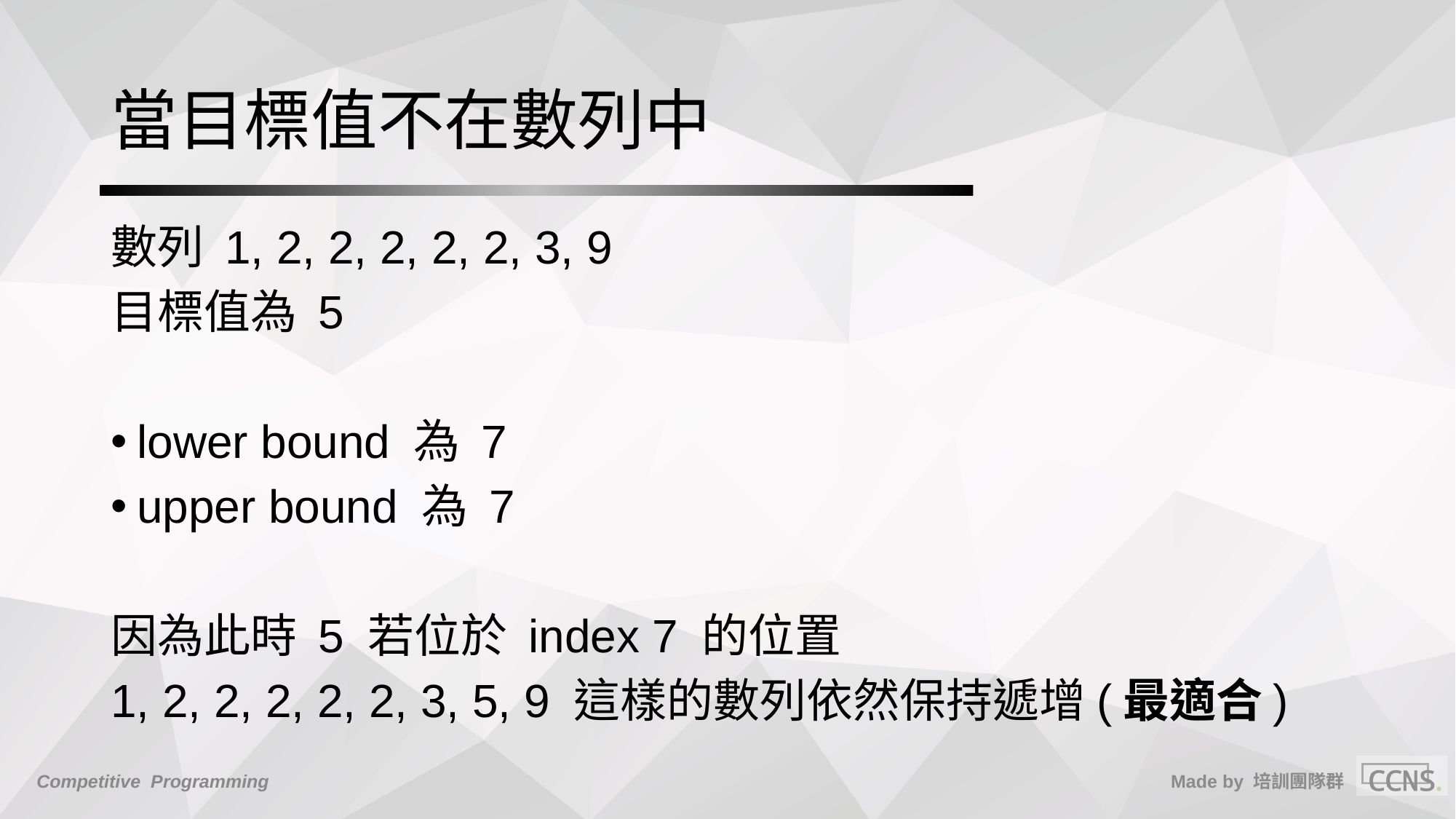

# 當目標值不在數列中
數列 1, 2, 2, 2, 2, 2, 3, 9
目標值為 5

lower bound 為 7
upper bound 為 7

因為此時 5 若位於 index 7 的位置
1, 2, 2, 2, 2, 2, 3, 5, 9 這樣的數列依然保持遞增(最適合)